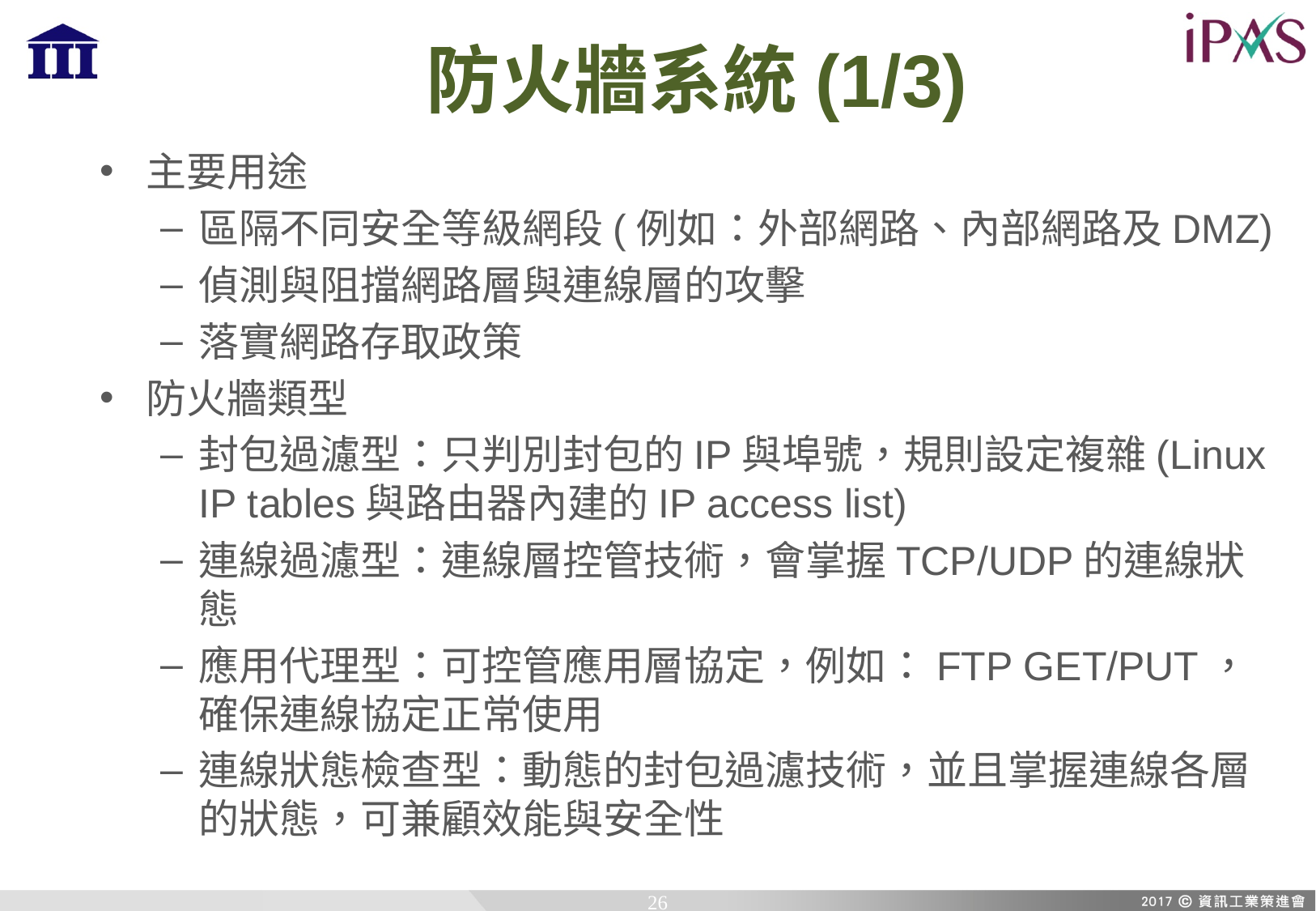

# 防火牆系統(1/3)
主要用途
區隔不同安全等級網段(例如：外部網路、內部網路及DMZ)
偵測與阻擋網路層與連線層的攻擊
落實網路存取政策
防火牆類型
封包過濾型：只判別封包的IP與埠號，規則設定複雜(Linux IP tables與路由器內建的IP access list)
連線過濾型：連線層控管技術，會掌握TCP/UDP的連線狀態
應用代理型：可控管應用層協定，例如：FTP GET/PUT，確保連線協定正常使用
連線狀態檢查型：動態的封包過濾技術，並且掌握連線各層的狀態，可兼顧效能與安全性
26